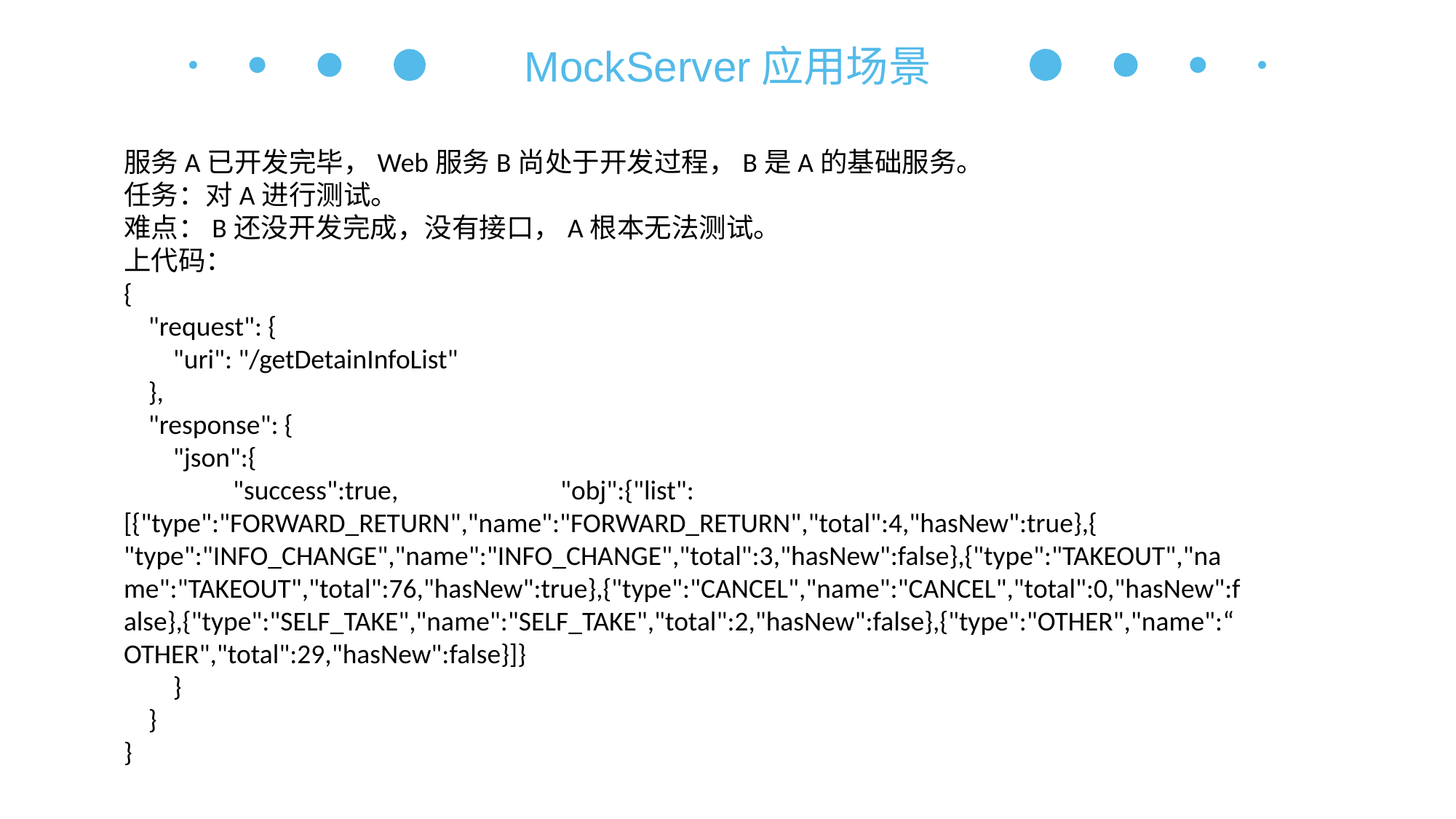

MockServer应用场景

服务A已开发完毕，Web服务B尚处于开发过程，B是A的基础服务。 
任务：对A进行测试。 
难点：B还没开发完成，没有接口，A根本无法测试。 
上代码：
{
    "request": {
        "uri": "/getDetainInfoList"
    },
    "response": {
        "json":{
	"success":true,		"obj":{"list":[{"type":"FORWARD_RETURN","name":"FORWARD_RETURN","total":4,"hasNew":true},{	"type":"INFO_CHANGE","name":"INFO_CHANGE","total":3,"hasNew":false},{"type":"TAKEOUT","na	me":"TAKEOUT","total":76,"hasNew":true},{"type":"CANCEL","name":"CANCEL","total":0,"hasNew":f	alse},{"type":"SELF_TAKE","name":"SELF_TAKE","total":2,"hasNew":false},{"type":"OTHER","name":“	OTHER","total":29,"hasNew":false}]}
        }
    }
}